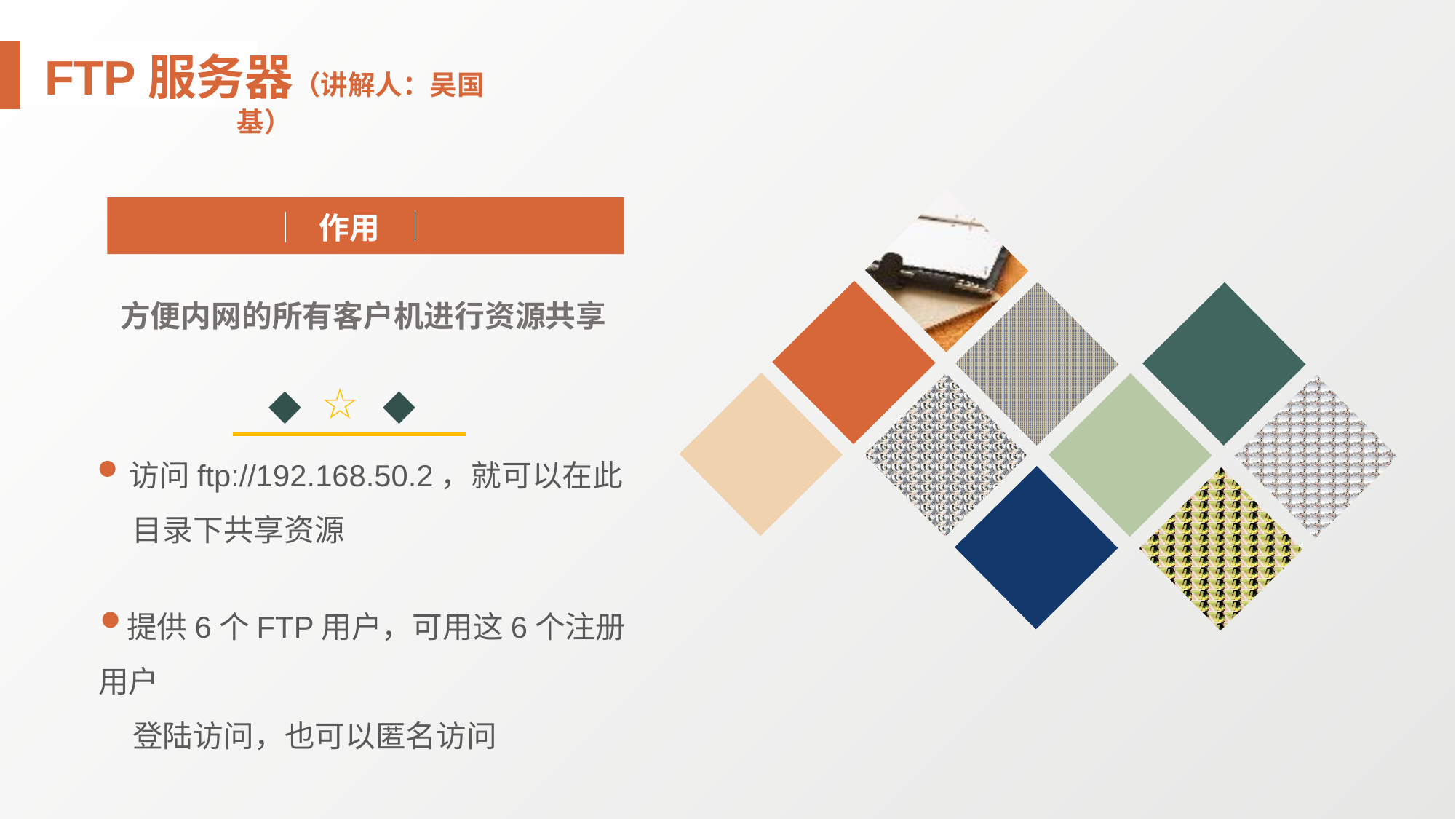

FTP服务器（讲解人：吴国基）

作用

方便内网的所有客户机进行资源共享
◆  ☆  ◆
   访问ftp://192.168.50.2，就可以在此
   目录下共享资源

      提供6个FTP用户，可用这6个注册用户
    登陆访问，也可以匿名访问